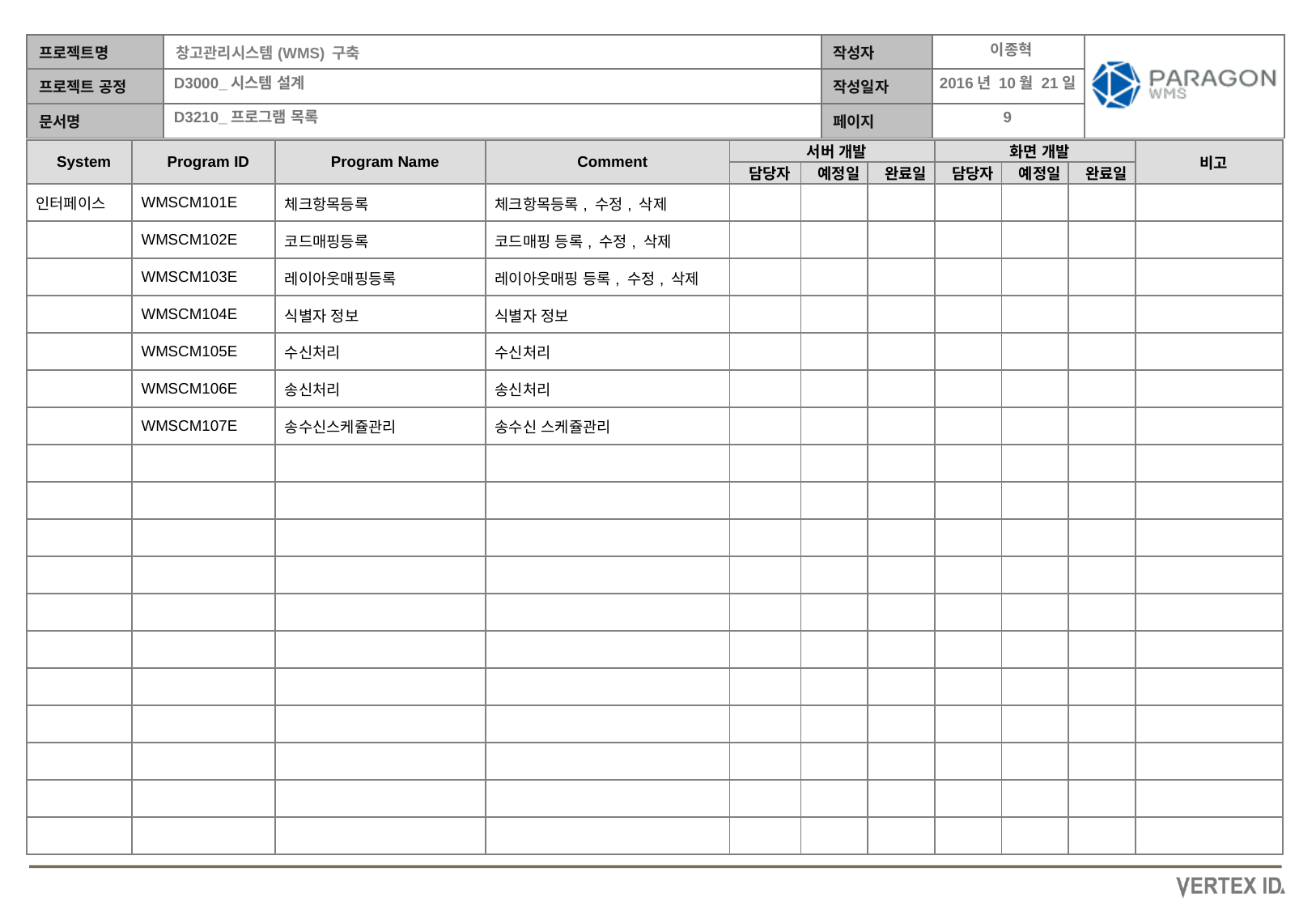

이종혁
2016년 10월 21일
| System | Program ID | Program Name | Comment | 서버 개발 |  |  | 화면 개발 |  |  | 비고 |
| --- | --- | --- | --- | --- | --- | --- | --- | --- | --- | --- |
|  |  |  |  | 담당자 | 예정일 | 완료일 | 담당자 | 예정일 | 완료일 |  |
| 인터페이스 | WMSCM101E | 체크항목등록 | 체크항목등록, 수정, 삭제 |  |  |  |  |  |  |  |
|  | WMSCM102E | 코드매핑등록 | 코드매핑 등록, 수정, 삭제 |  |  |  |  |  |  |  |
|  | WMSCM103E | 레이아웃매핑등록 | 레이아웃매핑 등록, 수정, 삭제 |  |  |  |  |  |  |  |
|  | WMSCM104E | 식별자 정보 | 식별자 정보 |  |  |  |  |  |  |  |
|  | WMSCM105E | 수신처리 | 수신처리 |  |  |  |  |  |  |  |
|  | WMSCM106E | 송신처리 | 송신처리 |  |  |  |  |  |  |  |
|  | WMSCM107E | 송수신스케쥴관리 | 송수신 스케쥴관리 |  |  |  |  |  |  |  |
|  |  |  |  |  |  |  |  |  |  |  |
|  |  |  |  |  |  |  |  |  |  |  |
|  |  |  |  |  |  |  |  |  |  |  |
|  |  |  |  |  |  |  |  |  |  |  |
|  |  |  |  |  |  |  |  |  |  |  |
|  |  |  |  |  |  |  |  |  |  |  |
|  |  |  |  |  |  |  |  |  |  |  |
|  |  |  |  |  |  |  |  |  |  |  |
|  |  |  |  |  |  |  |  |  |  |  |
|  |  |  |  |  |  |  |  |  |  |  |
|  |  |  |  |  |  |  |  |  |  |  |